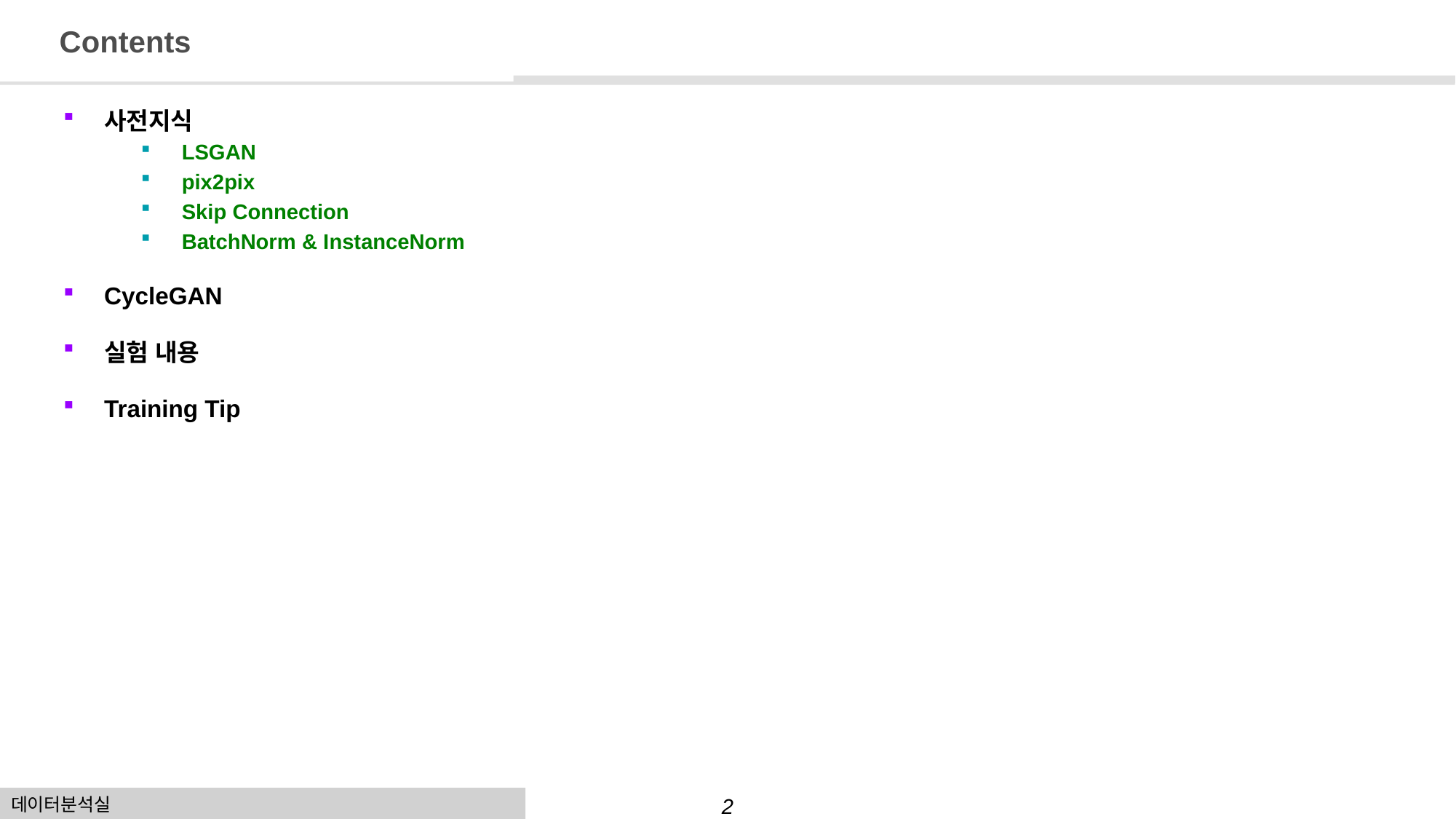

# Contents
사전지식
LSGAN
pix2pix
Skip Connection
BatchNorm & InstanceNorm
CycleGAN
실험 내용
Training Tip